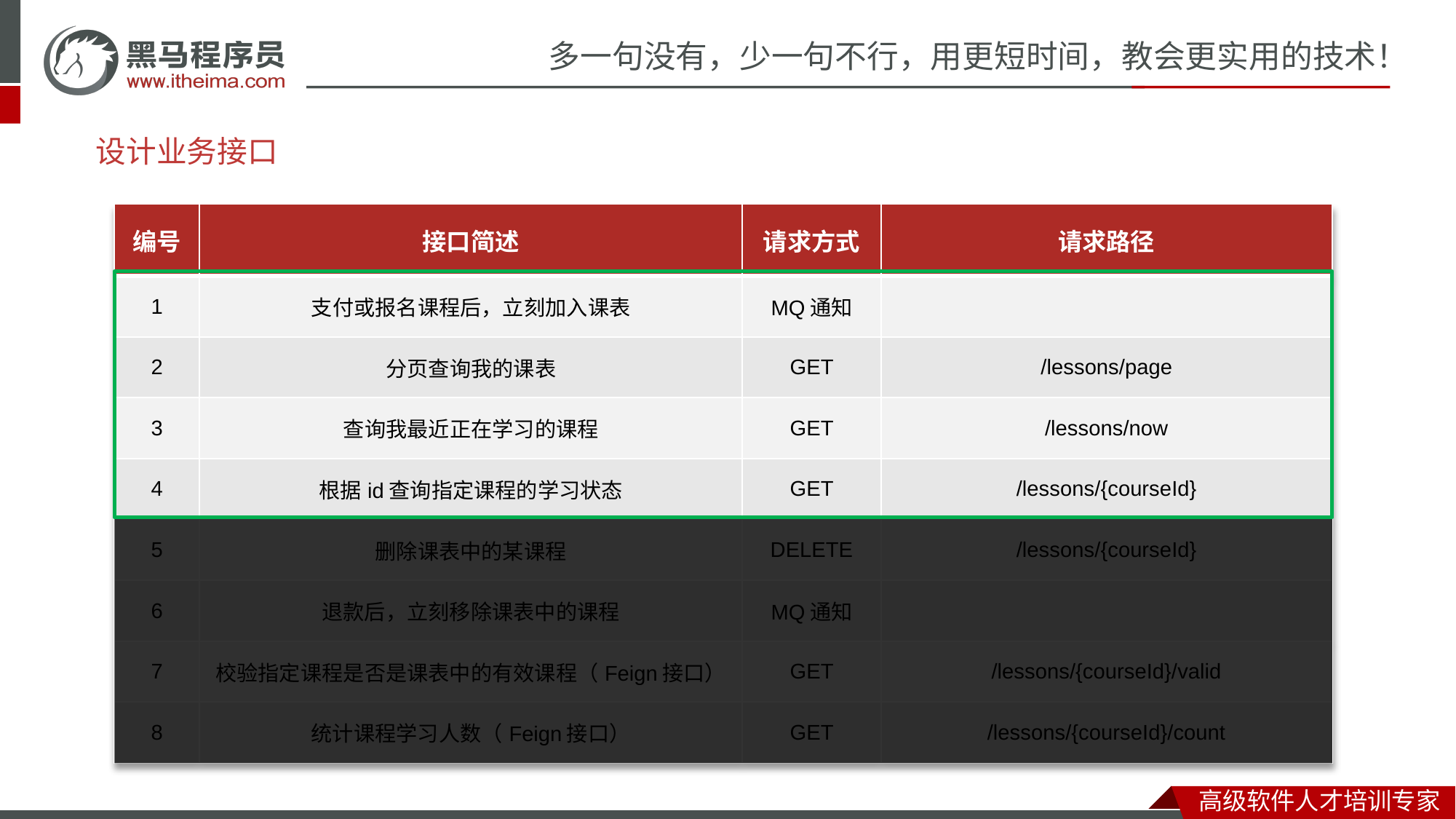

# 设计业务接口
| 编号 | 接口简述 | 请求方式 | 请求路径 |
| --- | --- | --- | --- |
| 1 | 支付或报名课程后，立刻加入课表 | MQ通知 |  |
| 2 | 分页查询我的课表 | GET | /lessons/page |
| 3 | 查询我最近正在学习的课程 | GET | /lessons/now |
| 4 | 根据id查询指定课程的学习状态 | GET | /lessons/{courseId} |
| 5 | 删除课表中的某课程 | DELETE | /lessons/{courseId} |
| 6 | 退款后，立刻移除课表中的课程 | MQ通知 |  |
| 7 | 校验指定课程是否是课表中的有效课程（Feign接口） | GET | /lessons/{courseId}/valid |
| 8 | 统计课程学习人数（Feign接口） | GET | /lessons/{courseId}/count |